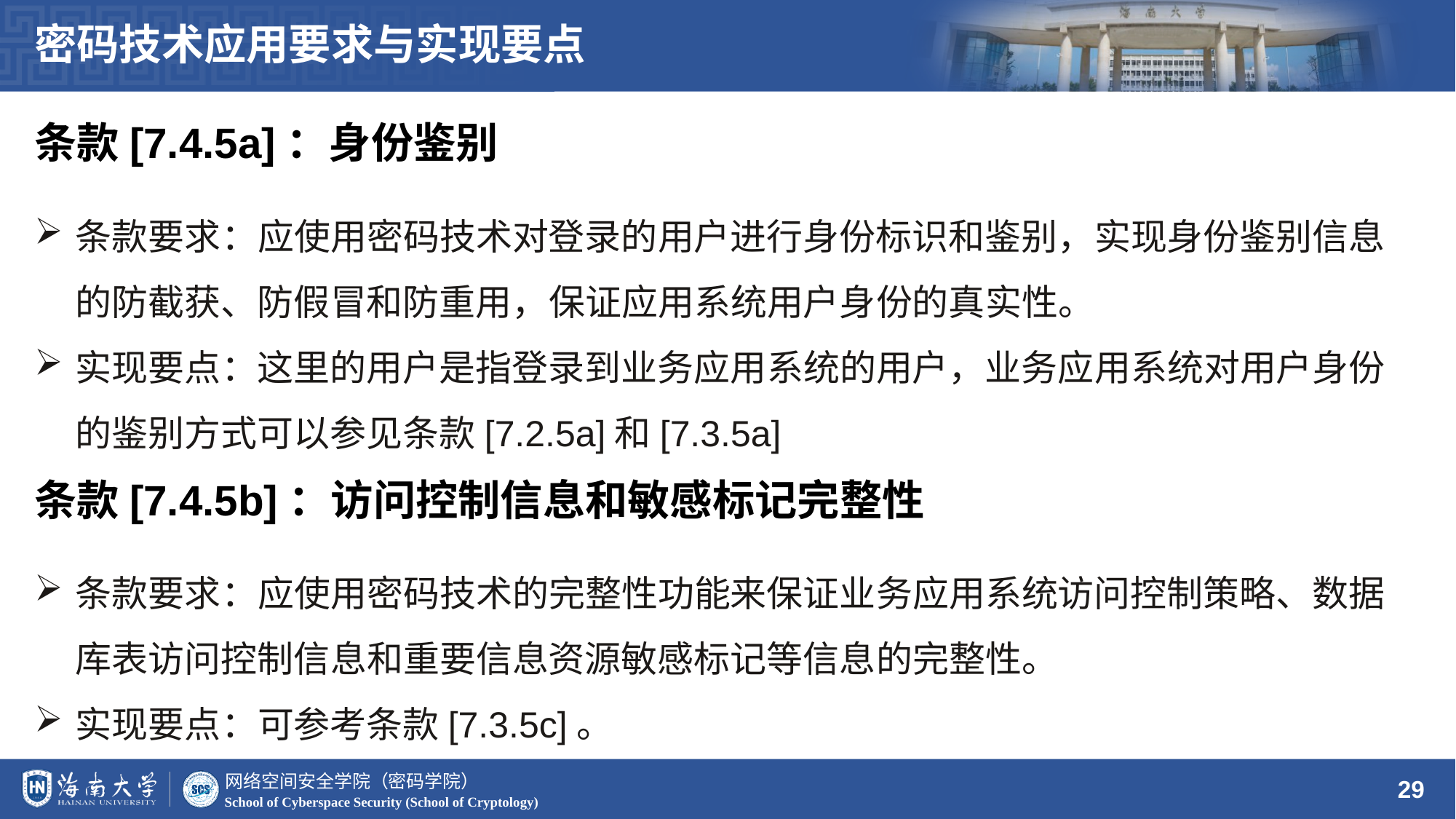

密码技术应用要求与实现要点
条款[7.4.5a]：身份鉴别
条款要求：应使用密码技术对登录的用户进行身份标识和鉴别，实现身份鉴别信息的防截获、防假冒和防重用，保证应用系统用户身份的真实性。
实现要点：这里的用户是指登录到业务应用系统的用户，业务应用系统对用户身份的鉴别方式可以参见条款[7.2.5a]和[7.3.5a]
条款[7.4.5b]：访问控制信息和敏感标记完整性
条款要求：应使用密码技术的完整性功能来保证业务应用系统访问控制策略、数据库表访问控制信息和重要信息资源敏感标记等信息的完整性。
实现要点：可参考条款[7.3.5c]。
29